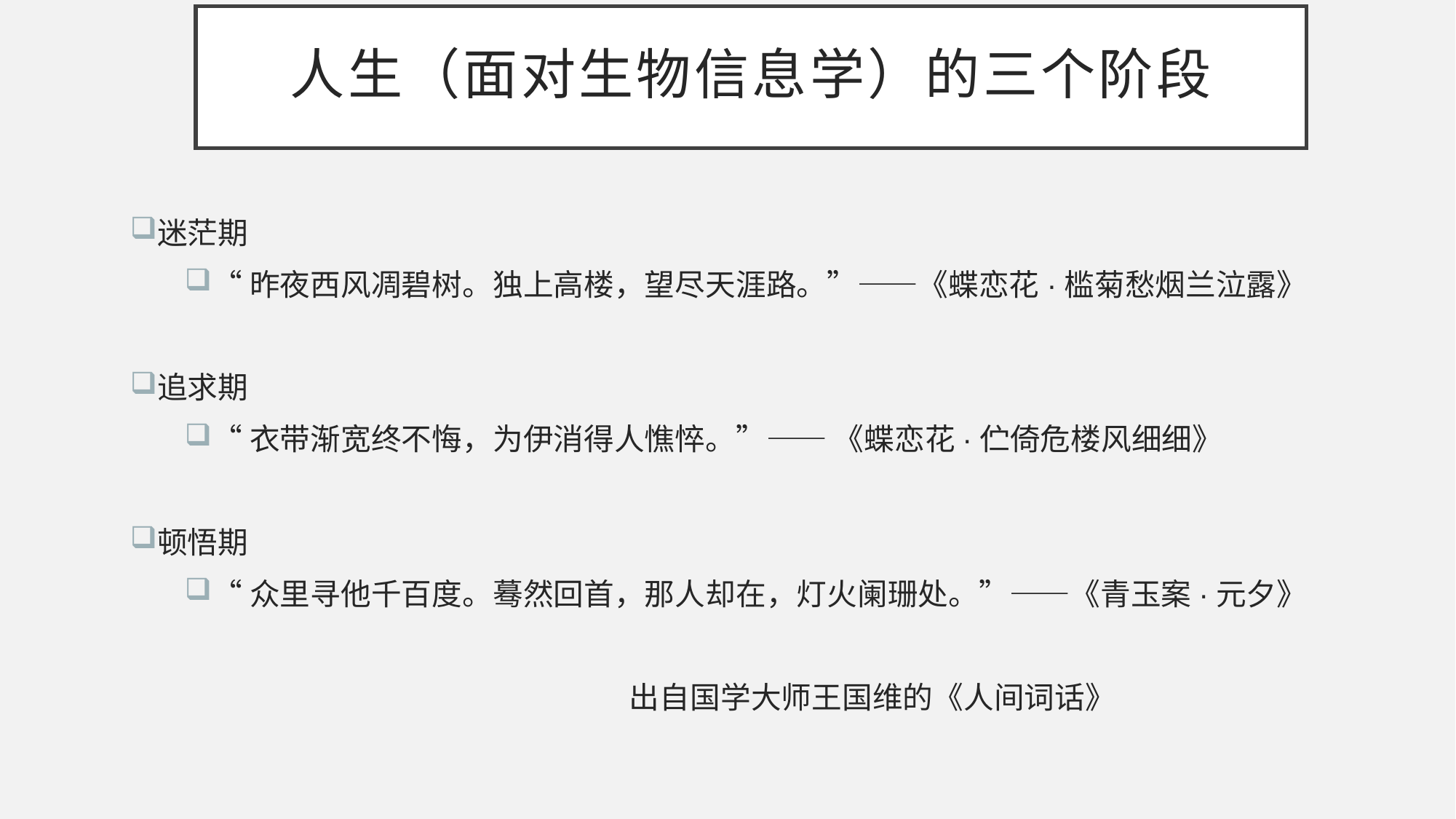

# 人生（面对生物信息学）的三个阶段

迷茫期
“昨夜西风凋碧树。独上高楼，望尽天涯路。”——《蝶恋花·槛菊愁烟兰泣露》

追求期
“衣带渐宽终不悔，为伊消得人憔悴。”—— 《蝶恋花·伫倚危楼风细细》

顿悟期
“众里寻他千百度。蓦然回首，那人却在，灯火阑珊处。”——《青玉案·元夕》

                                                                 出自国学大师王国维的《人间词话》